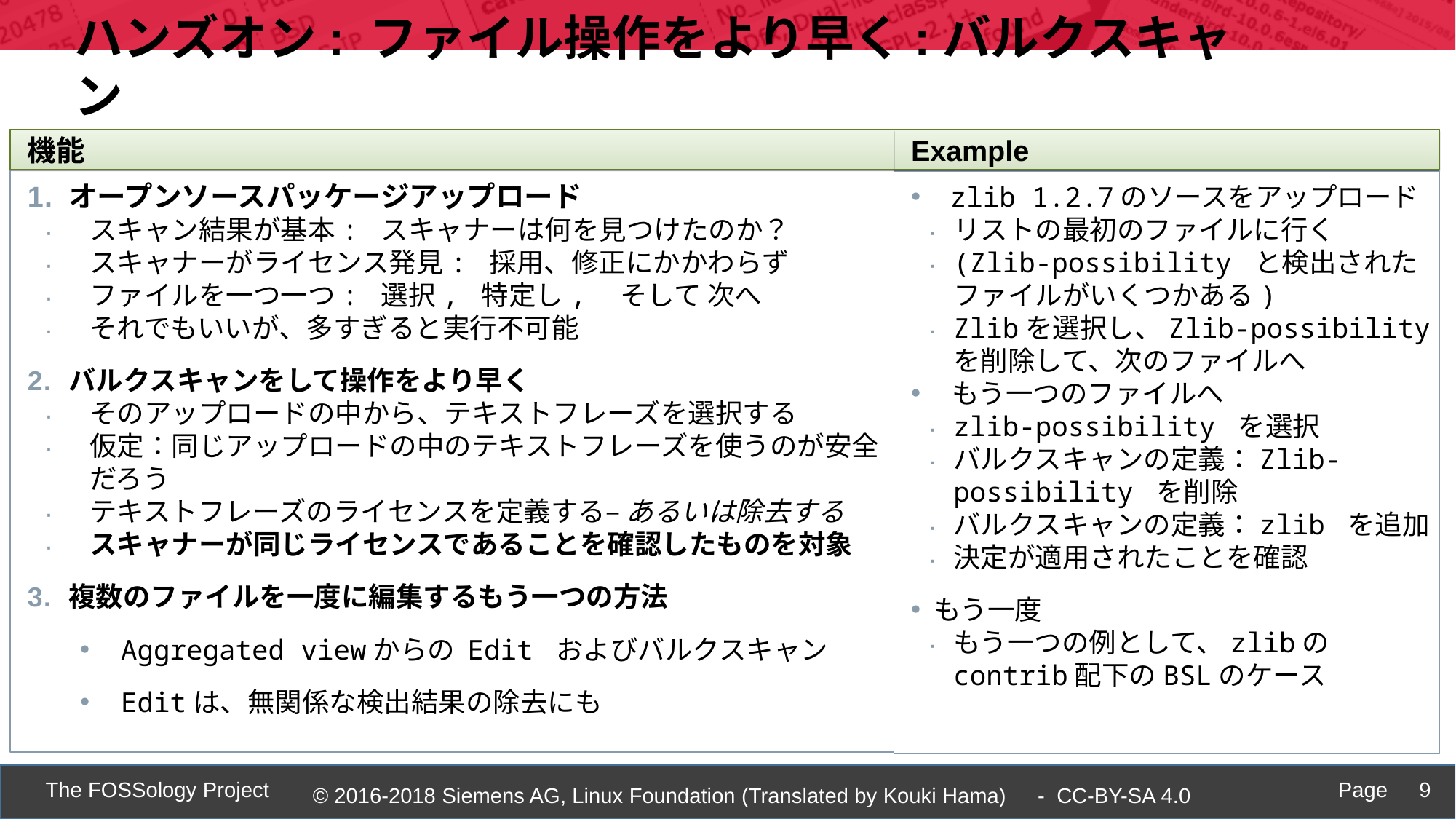

ハンズオン: ファイル操作をより早く:バルクスキャン
機能
Example
オープンソースパッケージアップロード
スキャン結果が基本: スキャナーは何を見つけたのか？
スキャナーがライセンス発見: 採用、修正にかかわらず
ファイルを一つ一つ: 選択, 特定し,　そして 次へ
それでもいいが、多すぎると実行不可能
バルクスキャンをして操作をより早く
そのアップロードの中から、テキストフレーズを選択する
仮定：同じアップロードの中のテキストフレーズを使うのが安全だろう
テキストフレーズのライセンスを定義する– あるいは除去する
スキャナーが同じライセンスであることを確認したものを対象
複数のファイルを一度に編集するもう一つの方法
Aggregated viewからの Edit およびバルクスキャン
Editは、無関係な検出結果の除去にも
 zlib 1.2.7のソースをアップロード
リストの最初のファイルに行く
(Zlib-possibility と検出されたファイルがいくつかある)
Zlibを選択し、Zlib-possibilityを削除して、次のファイルへ
もう一つのファイルへ
zlib-possibility を選択
バルクスキャンの定義：Zlib-possibility を削除
バルクスキャンの定義：zlib を追加
決定が適用されたことを確認
もう一度
もう一つの例として、zlibのcontrib配下のBSLのケース